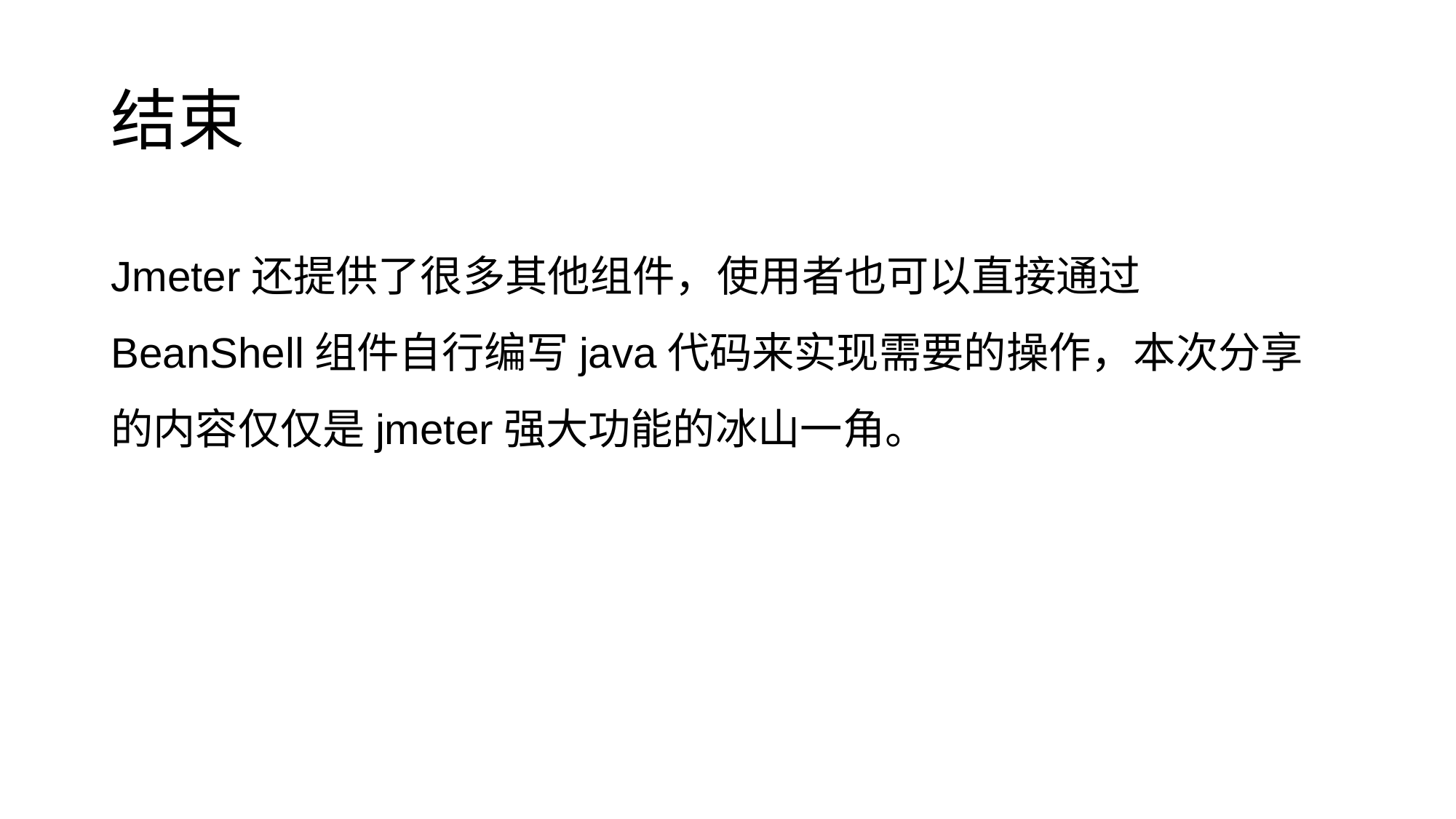

# 结束
Jmeter还提供了很多其他组件，使用者也可以直接通过BeanShell组件自行编写java代码来实现需要的操作，本次分享的内容仅仅是jmeter强大功能的冰山一角。